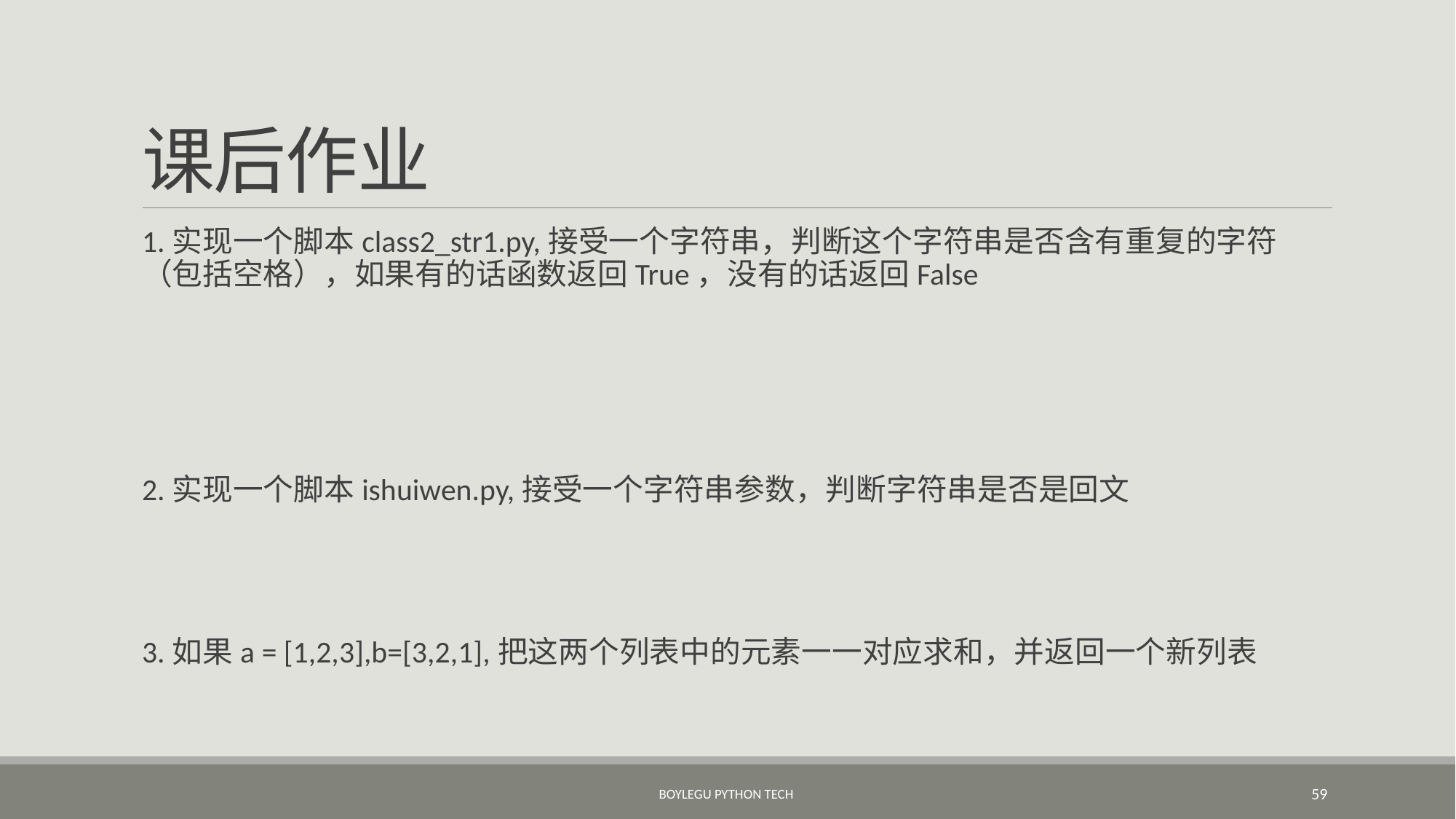

# 课后作业
1.实现一个脚本class2_str1.py,接受一个字符串，判断这个字符串是否含有重复的字符（包括空格），如果有的话函数返回True，没有的话返回False

2.实现一个脚本ishuiwen.py,接受一个字符串参数，判断字符串是否是回文

3.如果a = [1,2,3],b=[3,2,1],把这两个列表中的元素一一对应求和，并返回一个新列表

BoyleGu Python Tech
59